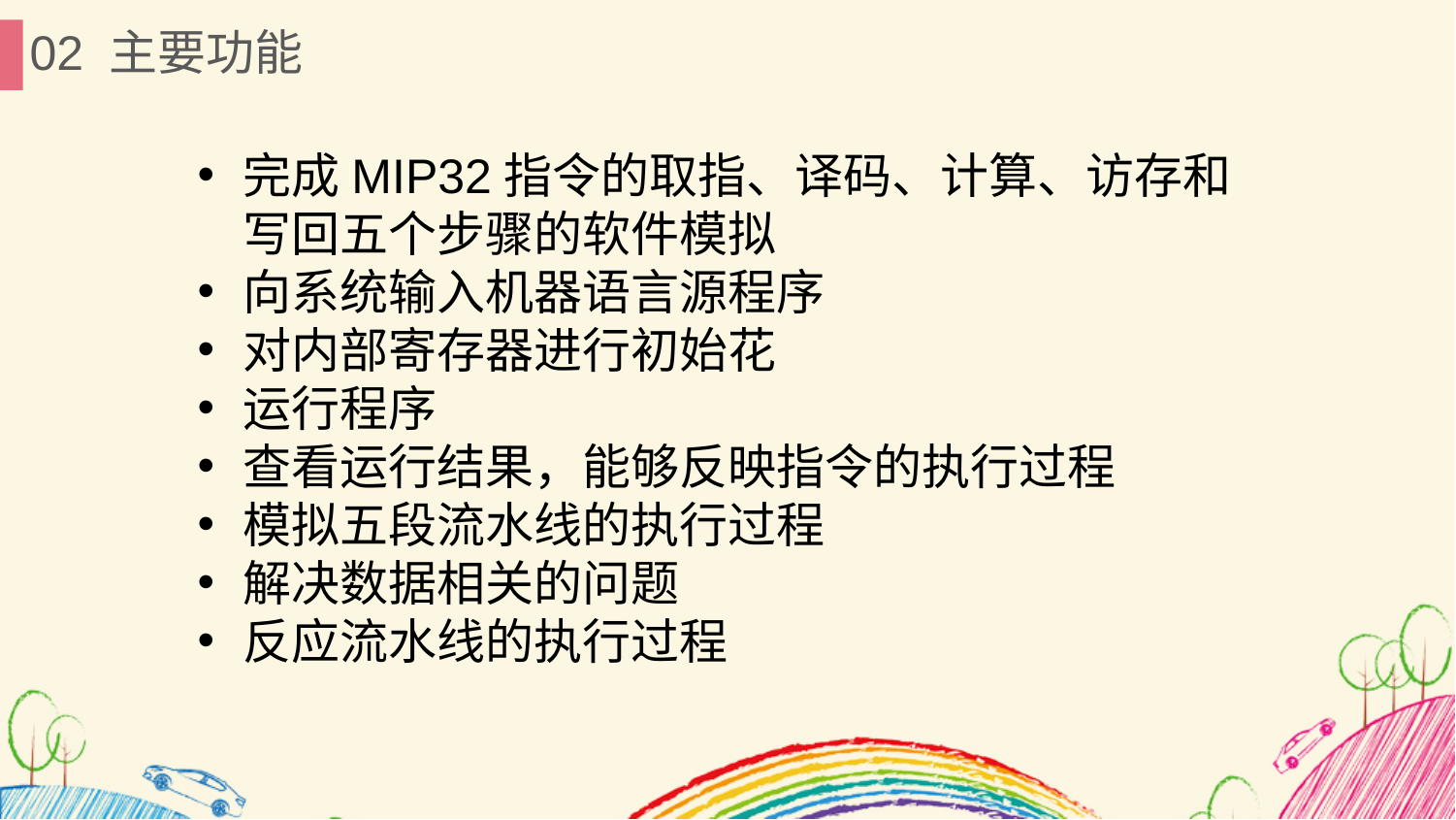

02 主要功能
完成MIP32指令的取指、译码、计算、访存和写回五个步骤的软件模拟
向系统输入机器语言源程序
对内部寄存器进行初始花
运行程序
查看运行结果，能够反映指令的执行过程
模拟五段流水线的执行过程
解决数据相关的问题
反应流水线的执行过程